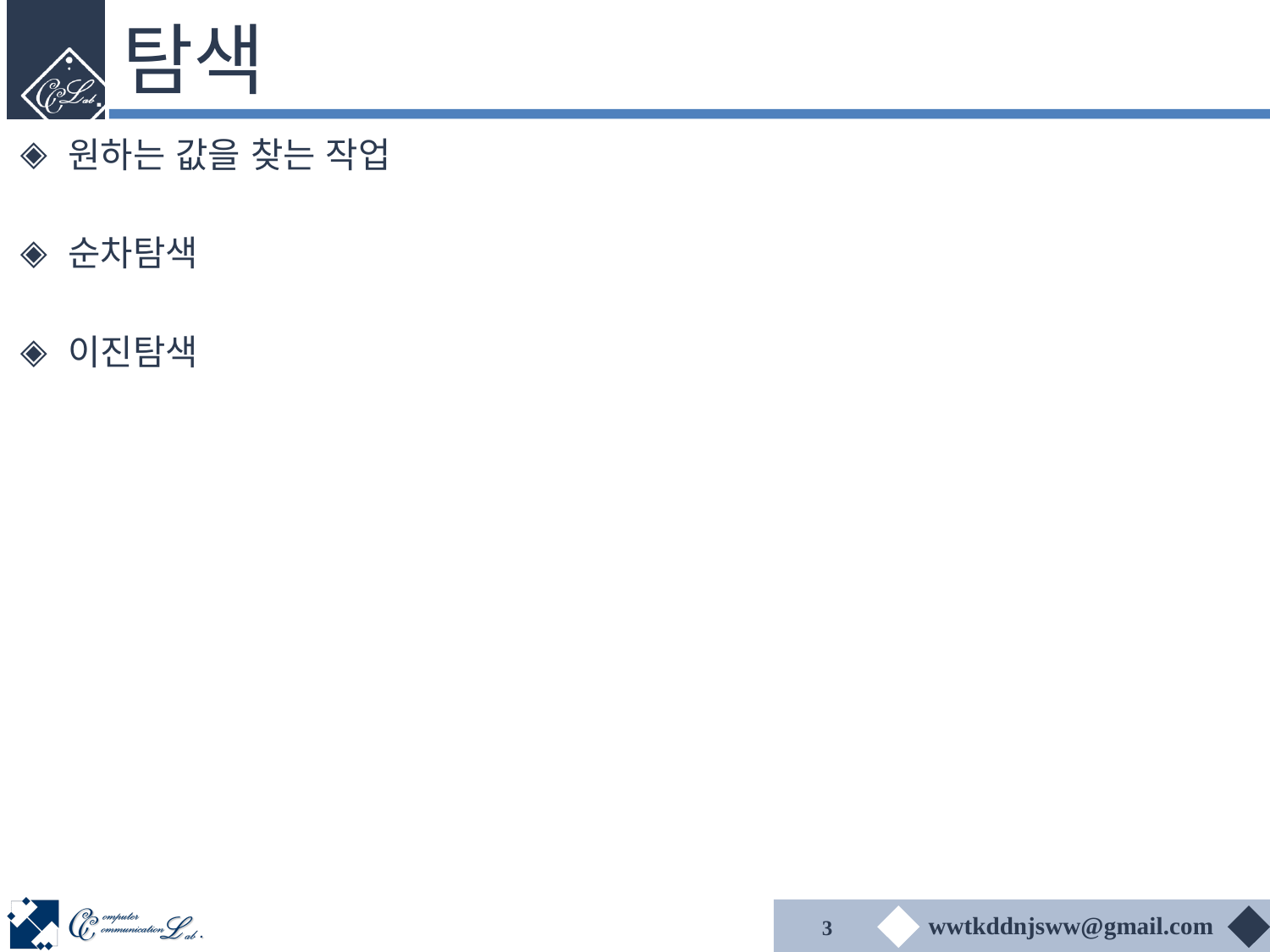

# 탐색
원하는 값을 찾는 작업

순차탐색

이진탐색